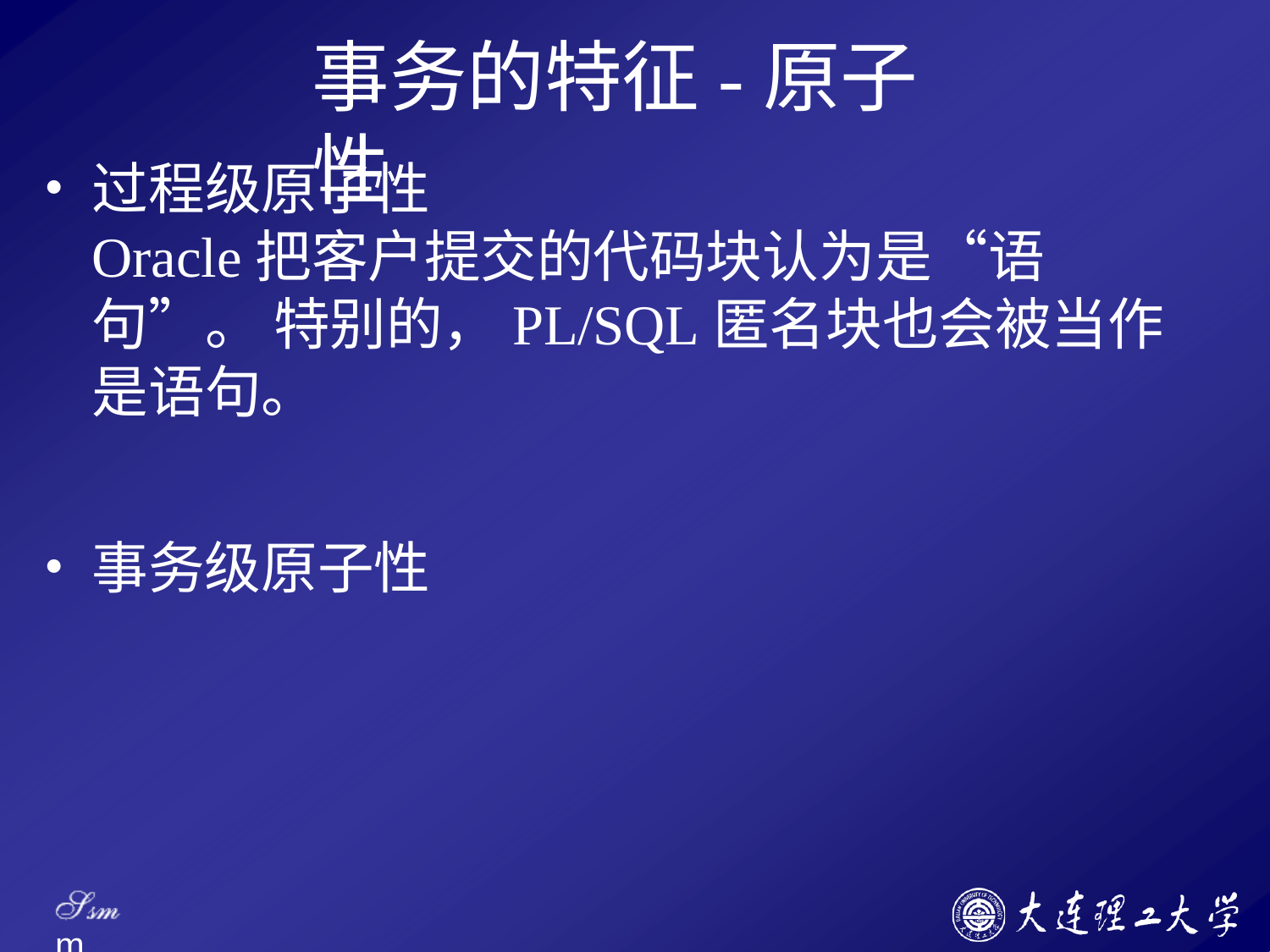

# 事务的特征-原子性
过程级原子性
Oracle把客户提交的代码块认为是“语句”。 特别的，PL/SQL匿名块也会被当作是语句。
事务级原子性

Ssm